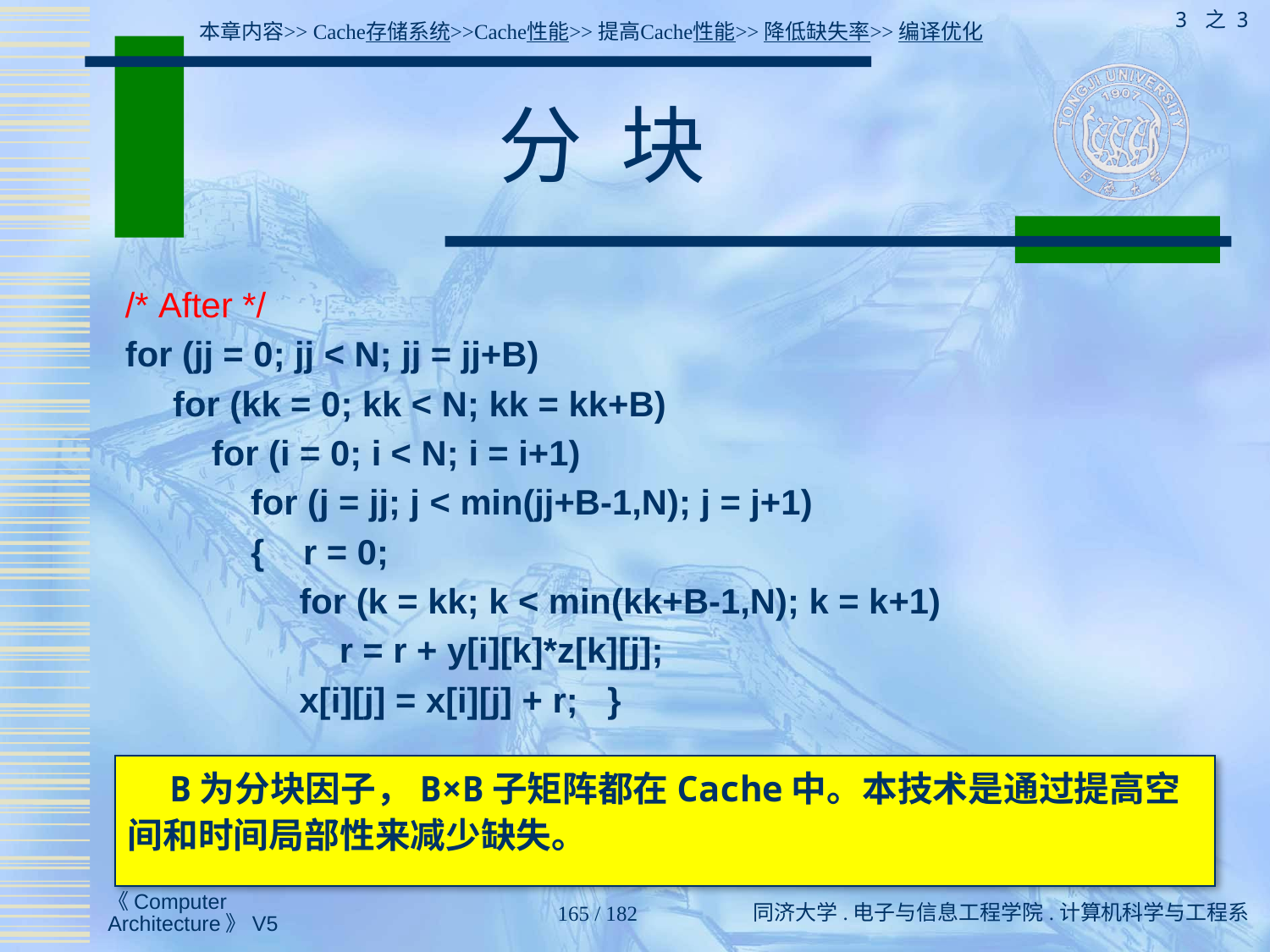

3 之 3
本章内容>> Cache存储系统>>Cache性能>>提高Cache性能>>降低缺失率>>编译优化
# 分  块
/* After */
for (jj = 0; jj < N; jj = jj+B)
	for (kk = 0; kk < N; kk = kk+B)
	    for (i = 0; i < N; i = i+1)
	        for (j = jj; j < min(jj+B-1,N); j = j+1)
	        {    r = 0;
	             for (k = kk; k < min(kk+B-1,N); k = k+1)
                      r = r + y[i][k]*z[k][j];
	             x[i][j] = x[i][j] + r;   }
  B为分块因子，B×B子矩阵都在Cache中。本技术是通过提高空间和时间局部性来减少缺失。